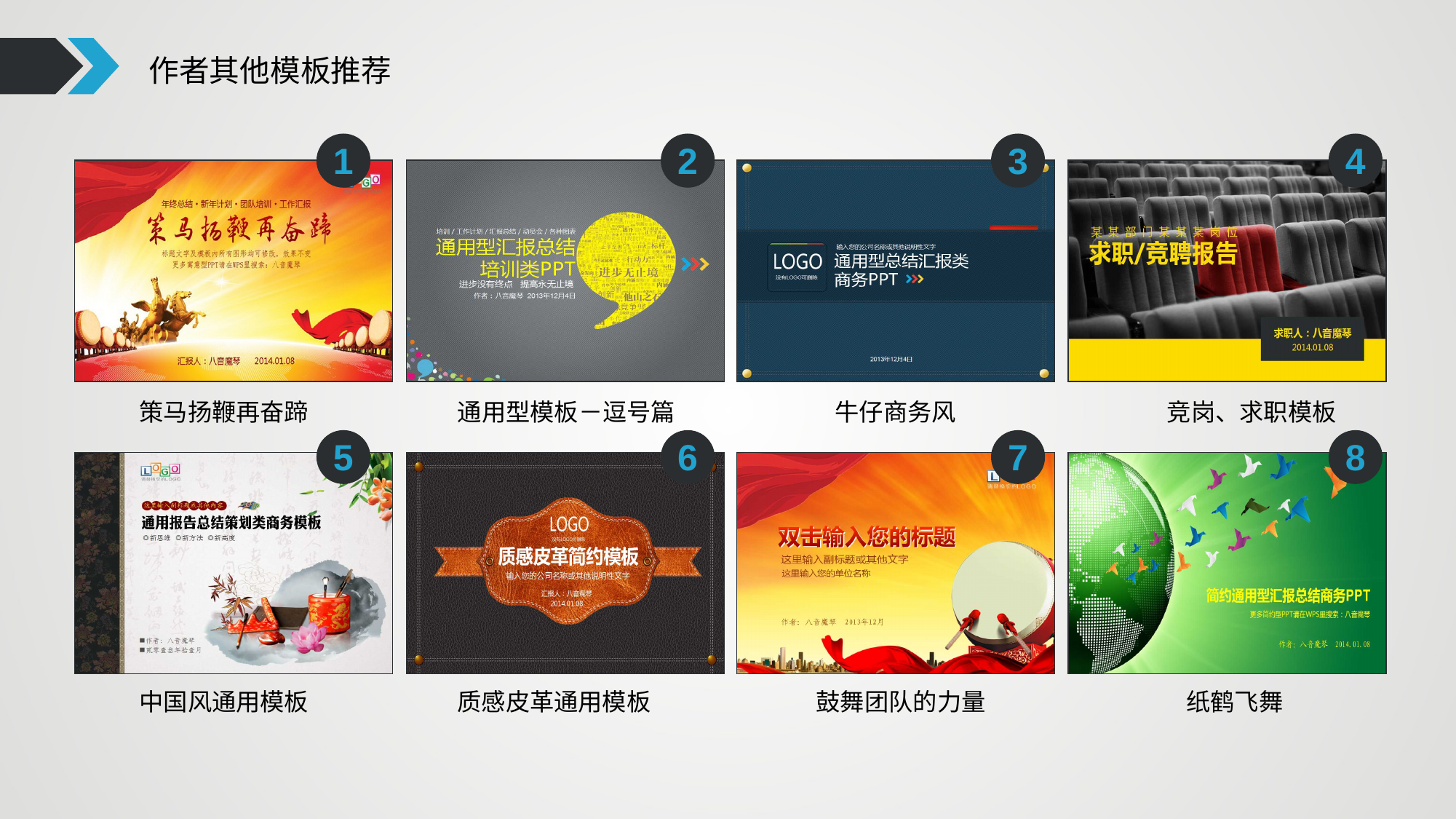

作者其他模板推荐
1

2

3

4

策马扬鞭再奋蹄
通用型模板－逗号篇
牛仔商务风
竞岗、求职模板
5

6

7

8

中国风通用模板
质感皮革通用模板
鼓舞团队的力量
纸鹤飞舞